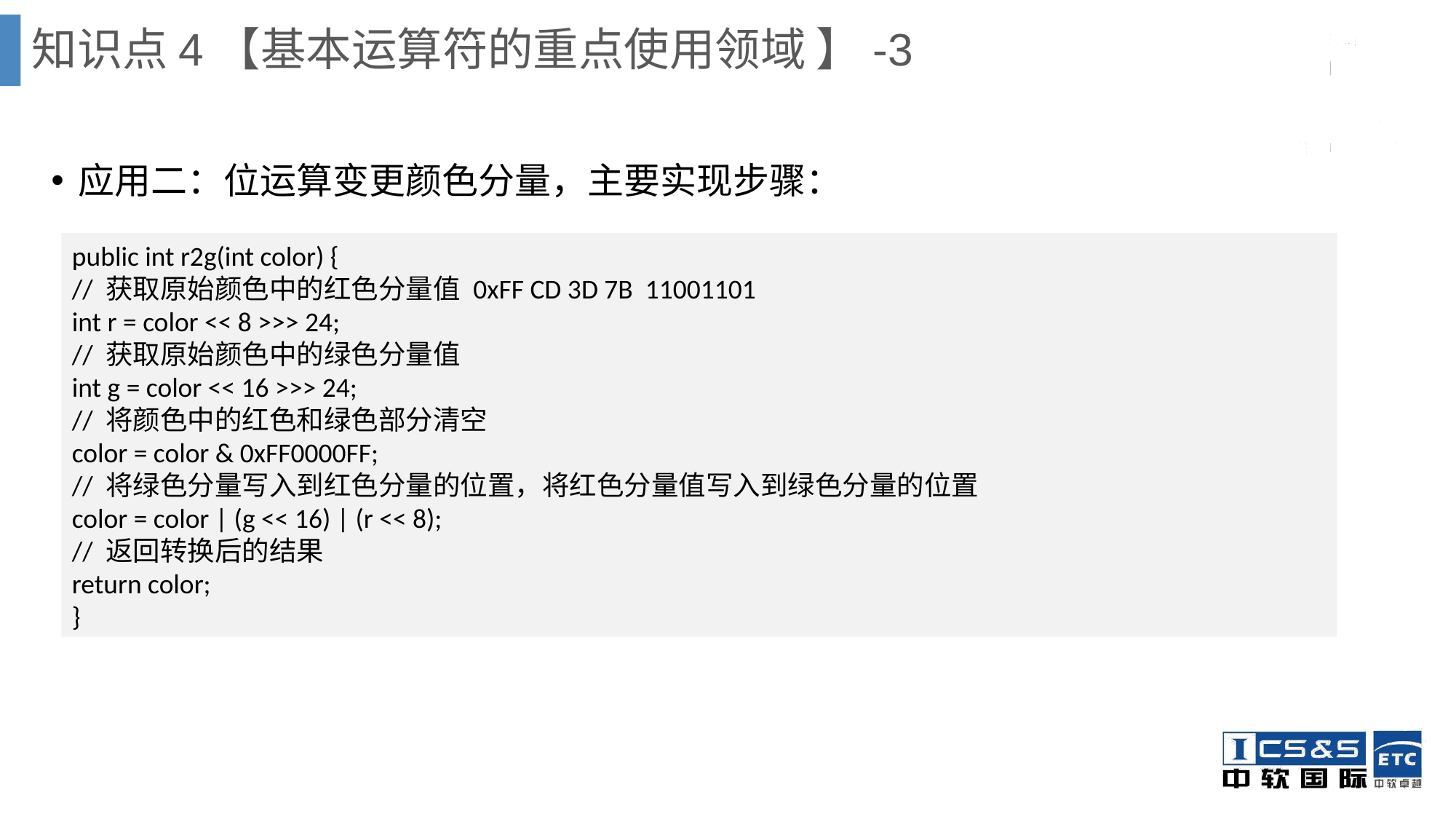

知识点4【基本运算符的重点使用领域 】-3
应用二：位运算变更颜色分量，主要实现步骤：

public int r2g(int color) {
// 获取原始颜色中的红色分量值 0xFF CD 3D 7B  11001101
int r = color << 8 >>> 24;
// 获取原始颜色中的绿色分量值
int g = color << 16 >>> 24;
// 将颜色中的红色和绿色部分清空
color = color & 0xFF0000FF;
// 将绿色分量写入到红色分量的位置，将红色分量值写入到绿色分量的位置
color = color | (g << 16) | (r << 8);
// 返回转换后的结果
return color;
}